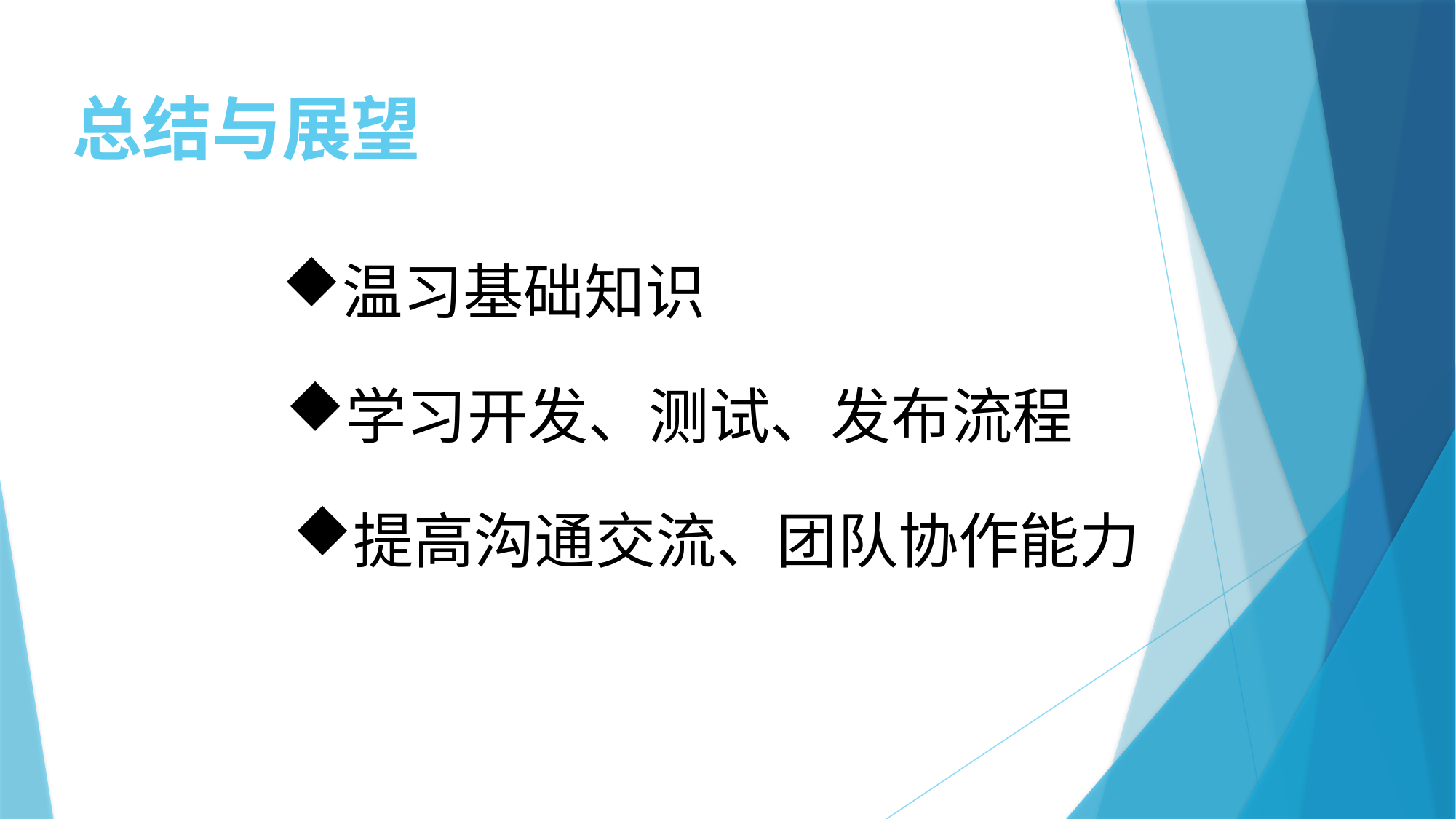

# 总结与展望
温习基础知识
学习开发、测试、发布流程
提高沟通交流、团队协作能力